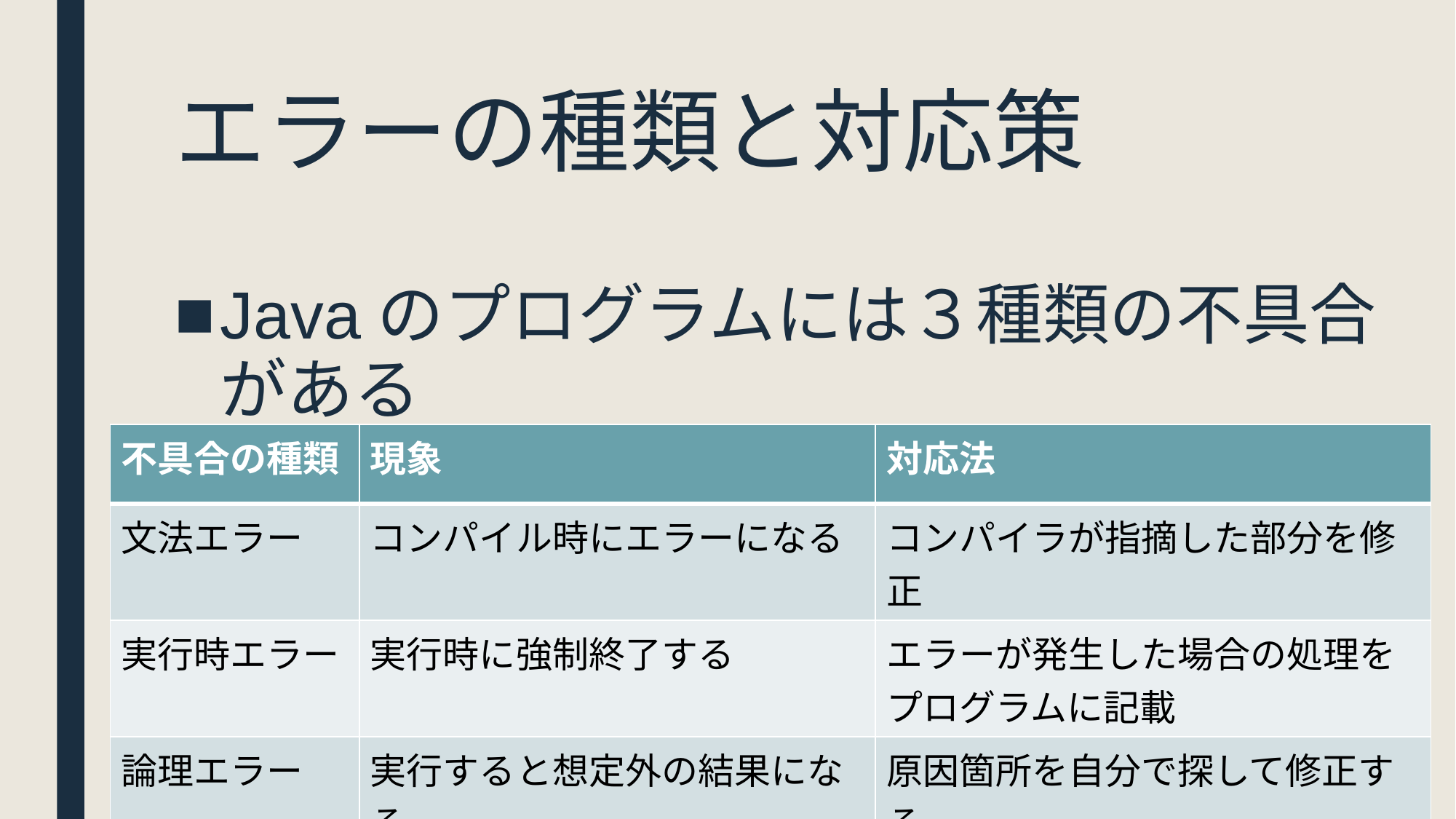

# エラーの種類と対応策
Javaのプログラムには３種類の不具合がある
| 不具合の種類 | 現象 | 対応法 |
| --- | --- | --- |
| 文法エラー | コンパイル時にエラーになる | コンパイラが指摘した部分を修正 |
| 実行時エラー | 実行時に強制終了する | エラーが発生した場合の処理をプログラムに記載 |
| 論理エラー | 実行すると想定外の結果になる | 原因箇所を自分で探して修正する |